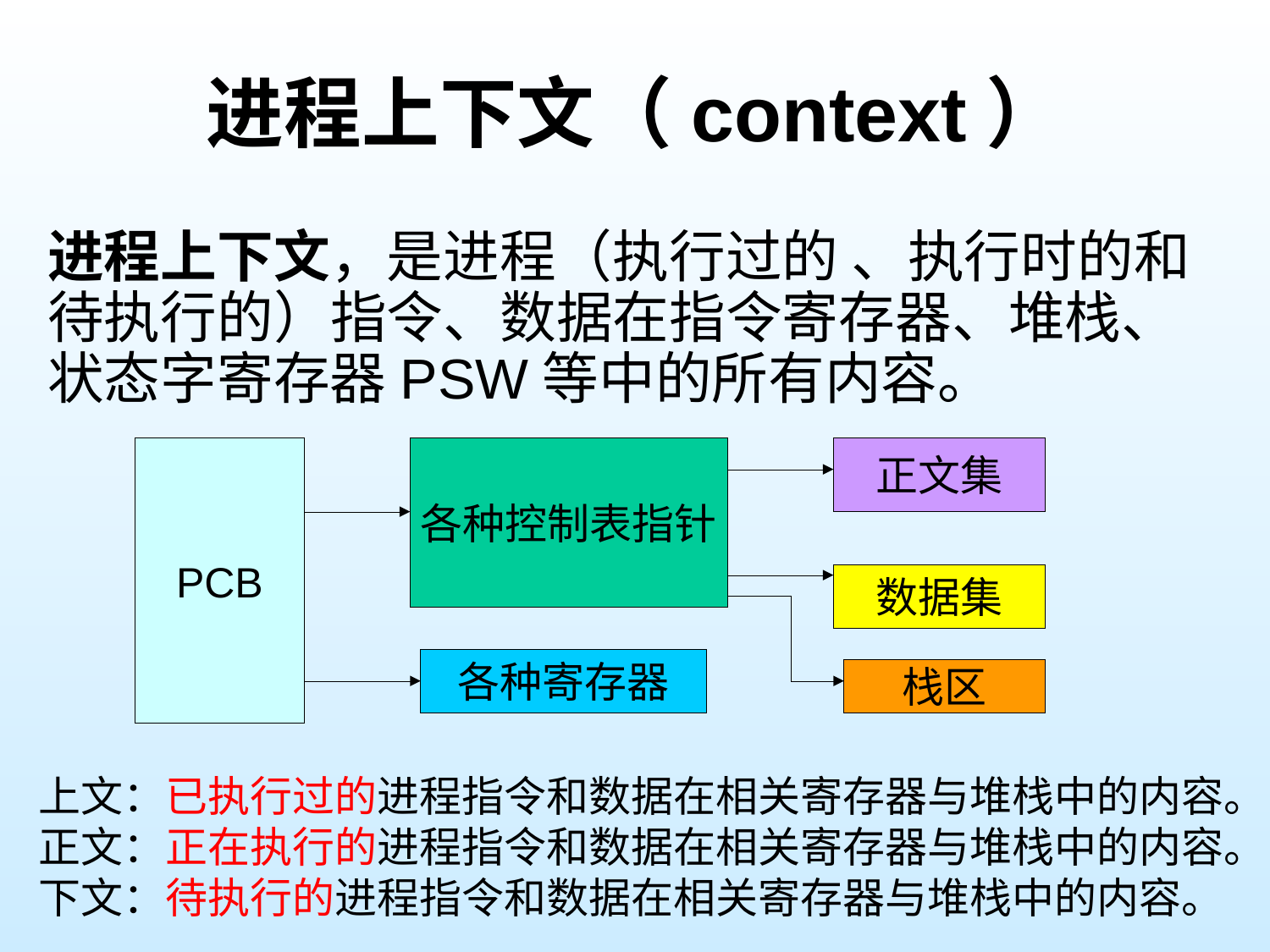

# 进程上下文（context）
进程上下文，是进程（执行过的 、执行时的和待执行的）指令、数据在指令寄存器、堆栈、状态字寄存器PSW等中的所有内容。
PCB
各种控制表指针
正文集
数据集
各种寄存器
栈区
上文：已执行过的进程指令和数据在相关寄存器与堆栈中的内容。
正文：正在执行的进程指令和数据在相关寄存器与堆栈中的内容。
下文：待执行的进程指令和数据在相关寄存器与堆栈中的内容。